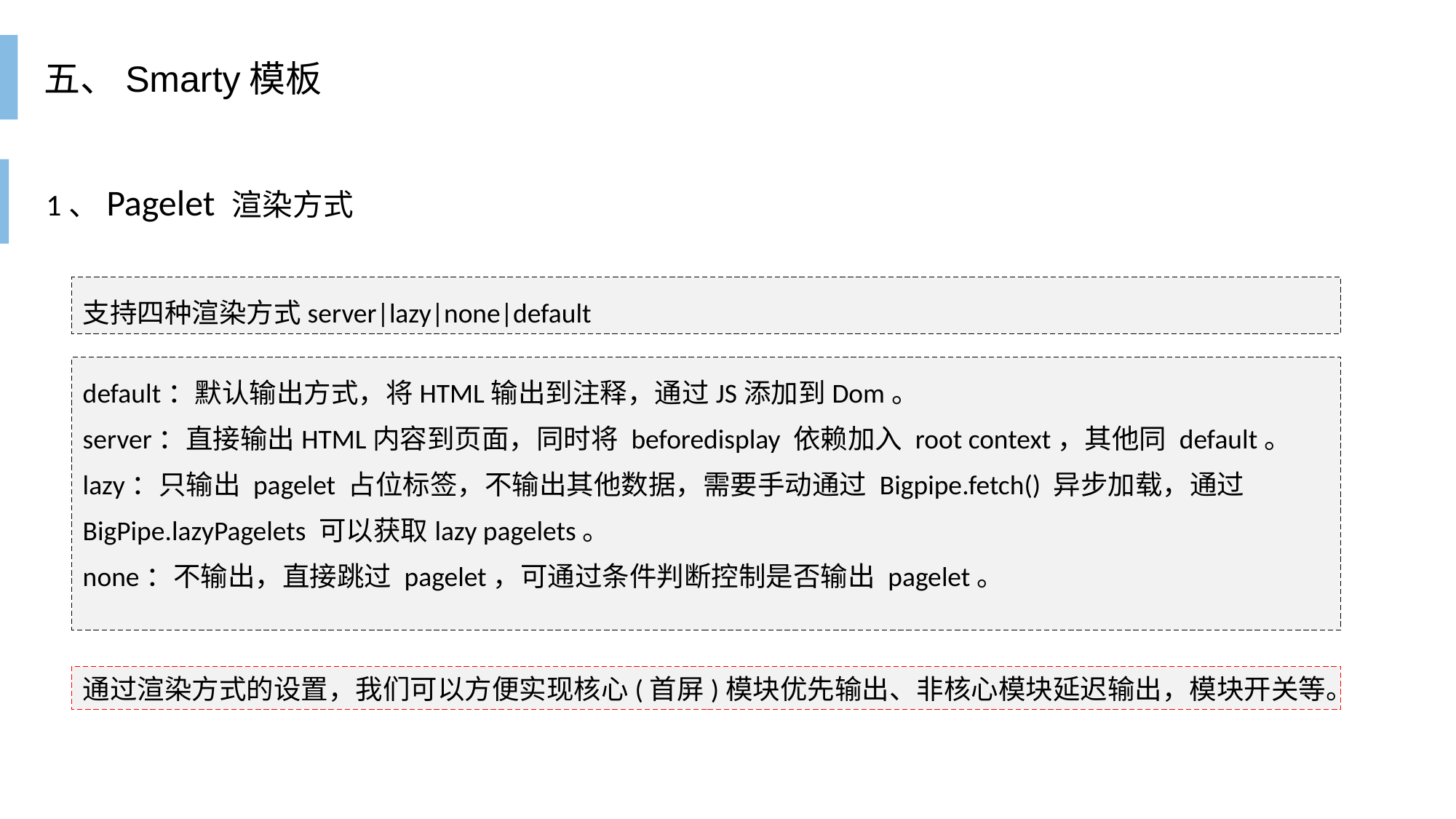

五、Smarty模板

 1、Pagelet 渲染方式
支持四种渲染方式server|lazy|none|default
default：默认输出方式，将HTML输出到注释，通过JS添加到Dom。
server：直接输出HTML内容到页面，同时将 beforedisplay 依赖加入 root context，其他同 default。
lazy：只输出 pagelet 占位标签，不输出其他数据，需要手动通过 Bigpipe.fetch() 异步加载，通过 BigPipe.lazyPagelets 可以获取lazy pagelets。
none：不输出，直接跳过 pagelet，可通过条件判断控制是否输出 pagelet。

通过渲染方式的设置，我们可以方便实现核心(首屏)模块优先输出、非核心模块延迟输出，模块开关等。